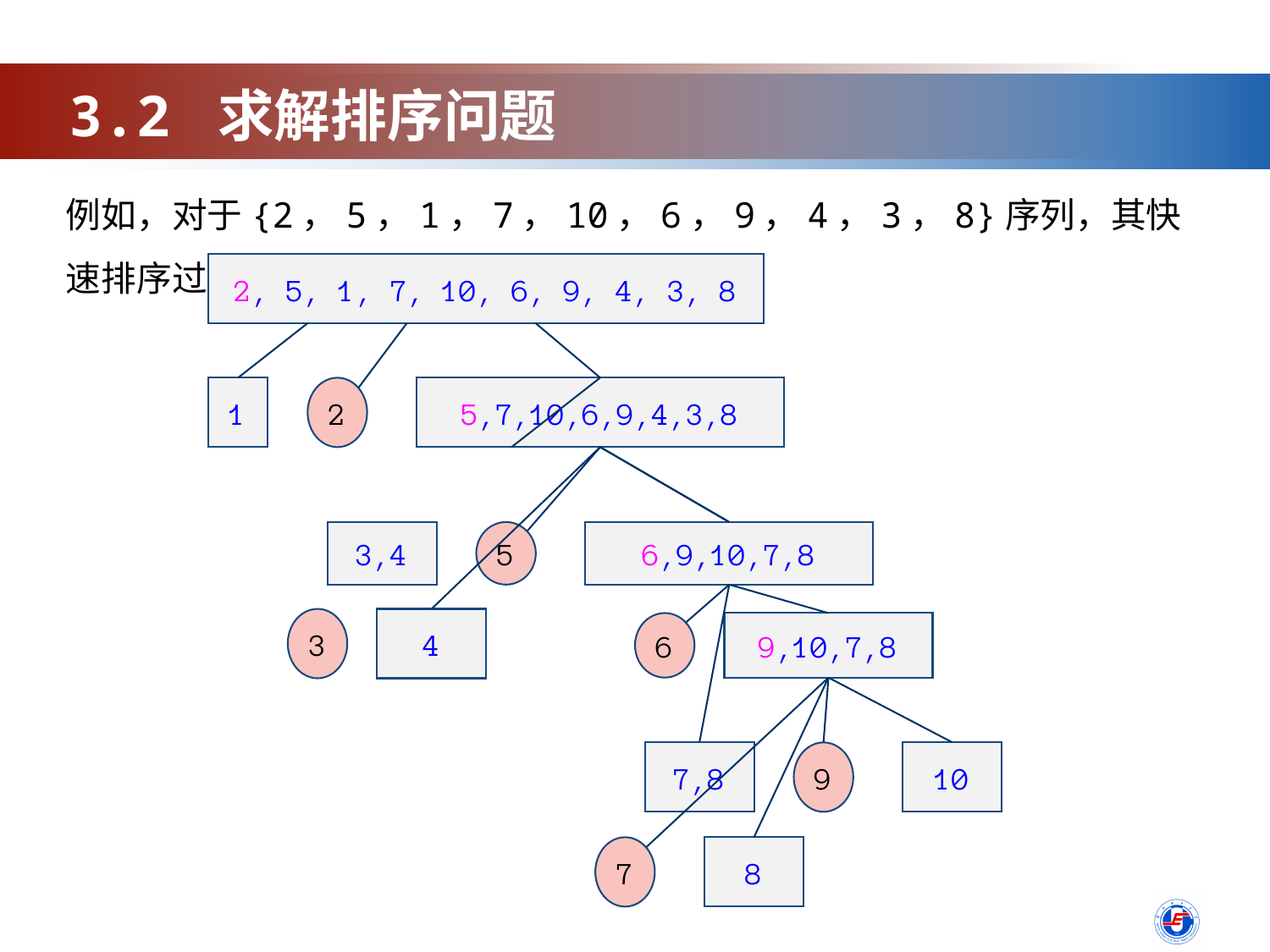

3.2 求解排序问题
例如，对于{2，5，1，7，10，6，9，4，3，8}序列，其快速排序过程如下图
2, 5, 1, 7, 10, 6, 9, 4, 3, 8
1
2
5,7,10,6,9,4,3,8
3,4
5
6,9,10,7,8
3
4
6
9,10,7,8
7,8
9
10
7
8